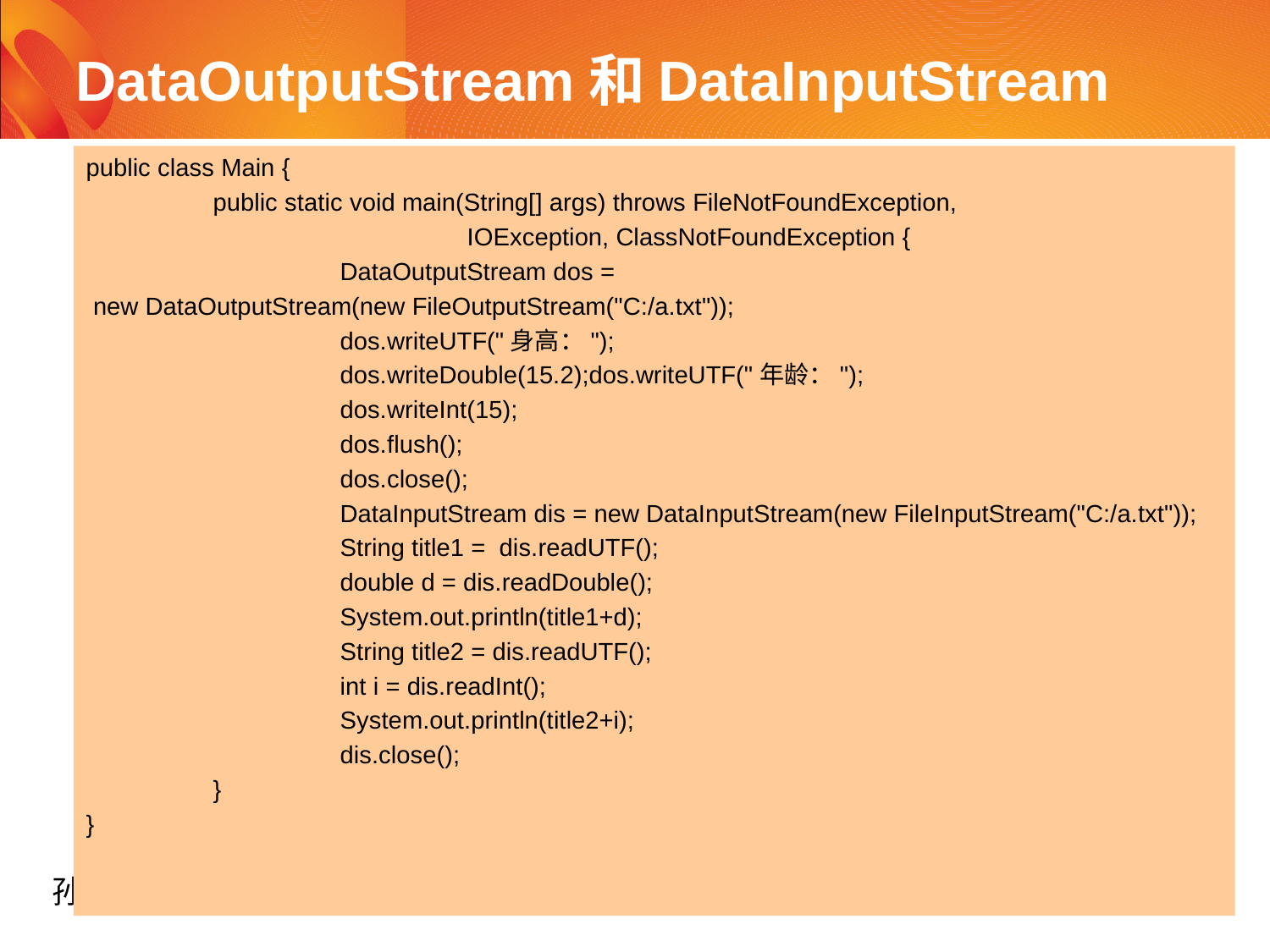

# DataOutputStream和DataInputStream
public class Main {
 	public static void main(String[] args) throws FileNotFoundException,
			IOException, ClassNotFoundException {
		DataOutputStream dos =
 new DataOutputStream(new FileOutputStream("C:/a.txt"));
		dos.writeUTF("身高：");
		dos.writeDouble(15.2);dos.writeUTF("年龄：");
		dos.writeInt(15);
		dos.flush();
		dos.close();
		DataInputStream dis = new DataInputStream(new FileInputStream("C:/a.txt"));
		String title1 =  dis.readUTF();
		double d = dis.readDouble();
		System.out.println(title1+d);
		String title2 = dis.readUTF();
		int i = dis.readInt();
		System.out.println(title2+i);
		dis.close();
	}
}

使用DataInputStream和DataOutputStream向文件中写入基本数据类型数据，并再读取出来？